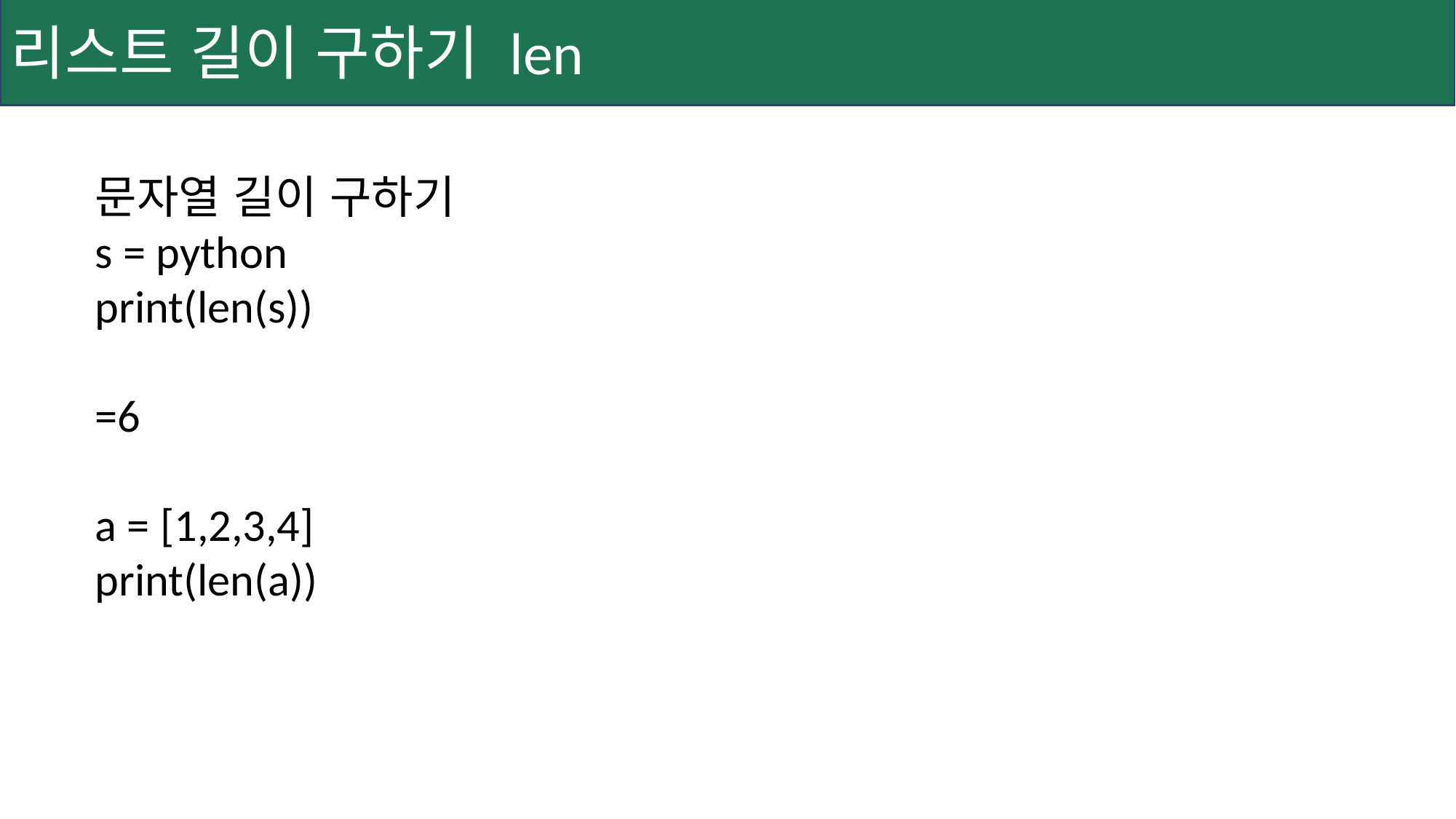

리스트 길이 구하기 len
문자열 길이 구하기
s = python
print(len(s))

=6

a = [1,2,3,4]
print(len(a))